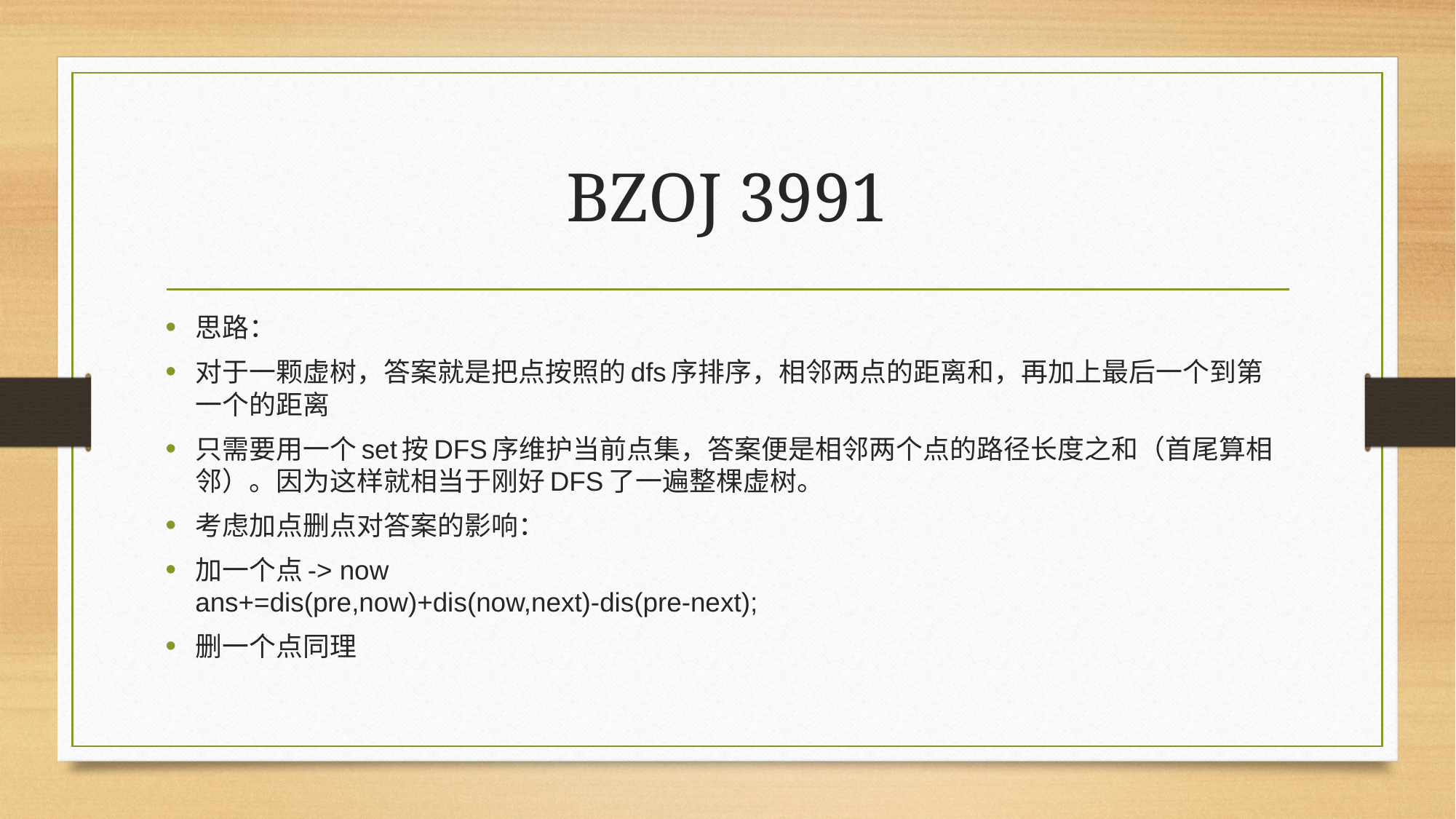

# BZOJ 3991
思路：
对于一颗虚树，答案就是把点按照的dfs序排序，相邻两点的距离和，再加上最后一个到第一个的距离
只需要用一个set按DFS序维护当前点集，答案便是相邻两个点的路径长度之和（首尾算相邻）。因为这样就相当于刚好DFS了一遍整棵虚树。
考虑加点删点对答案的影响：
加一个点-> now 
ans+=dis(pre,now)+dis(now,next)-dis(pre-next);
删一个点同理